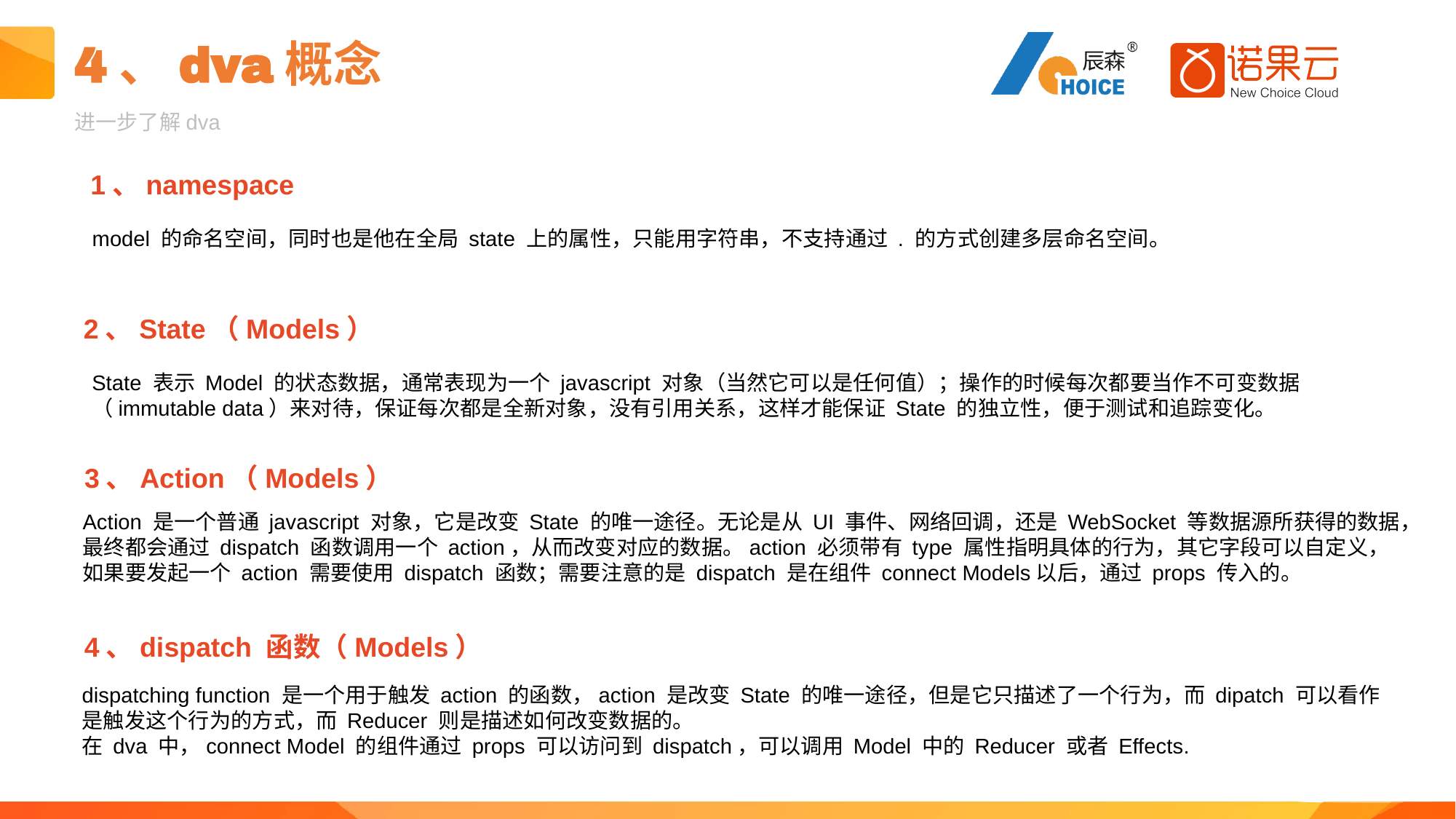

# 4、dva概念
进一步了解dva
1、namespace
model 的命名空间，同时也是他在全局 state 上的属性，只能用字符串，不支持通过 . 的方式创建多层命名空间。
2、State（Models）
State 表示 Model 的状态数据，通常表现为一个 javascript 对象（当然它可以是任何值）；操作的时候每次都要当作不可变数据
（immutable data）来对待，保证每次都是全新对象，没有引用关系，这样才能保证 State 的独立性，便于测试和追踪变化。
3、Action（Models）
Action 是一个普通 javascript 对象，它是改变 State 的唯一途径。无论是从 UI 事件、网络回调，还是 WebSocket 等数据源所获得的数据，
最终都会通过 dispatch 函数调用一个 action，从而改变对应的数据。action 必须带有 type 属性指明具体的行为，其它字段可以自定义，
如果要发起一个 action 需要使用 dispatch 函数；需要注意的是 dispatch 是在组件 connect Models以后，通过 props 传入的。
4、dispatch 函数（Models）
dispatching function 是一个用于触发 action 的函数，action 是改变 State 的唯一途径，但是它只描述了一个行为，而 dipatch 可以看作
是触发这个行为的方式，而 Reducer 则是描述如何改变数据的。
在 dva 中，connect Model 的组件通过 props 可以访问到 dispatch，可以调用 Model 中的 Reducer 或者 Effects.